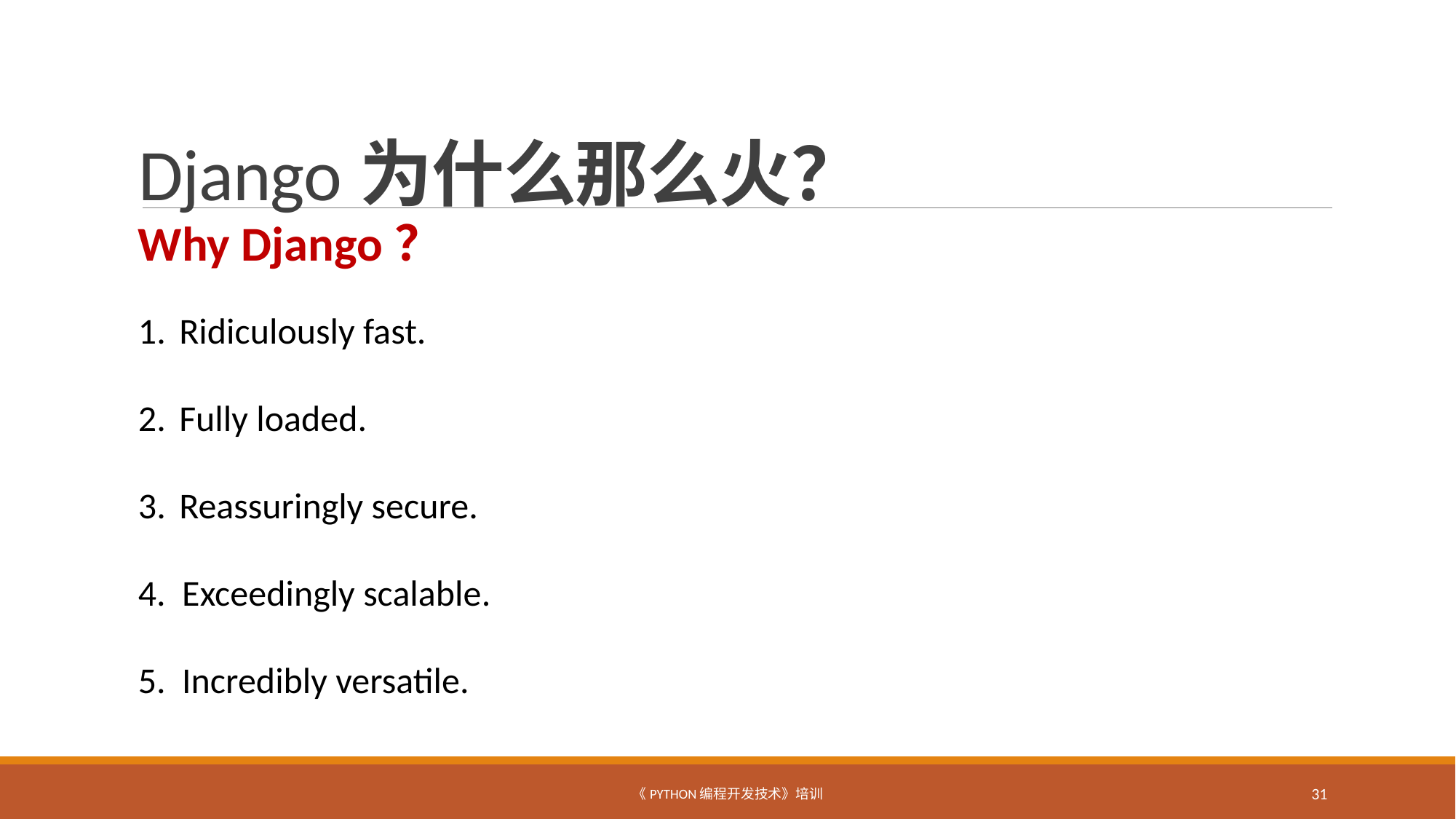

# Django为什么那么火？
Why Django？

Ridiculously fast.

Fully loaded.

Reassuringly secure.

4.  Exceedingly scalable.

5.  Incredibly versatile.
《Python编程开发技术》培训
31